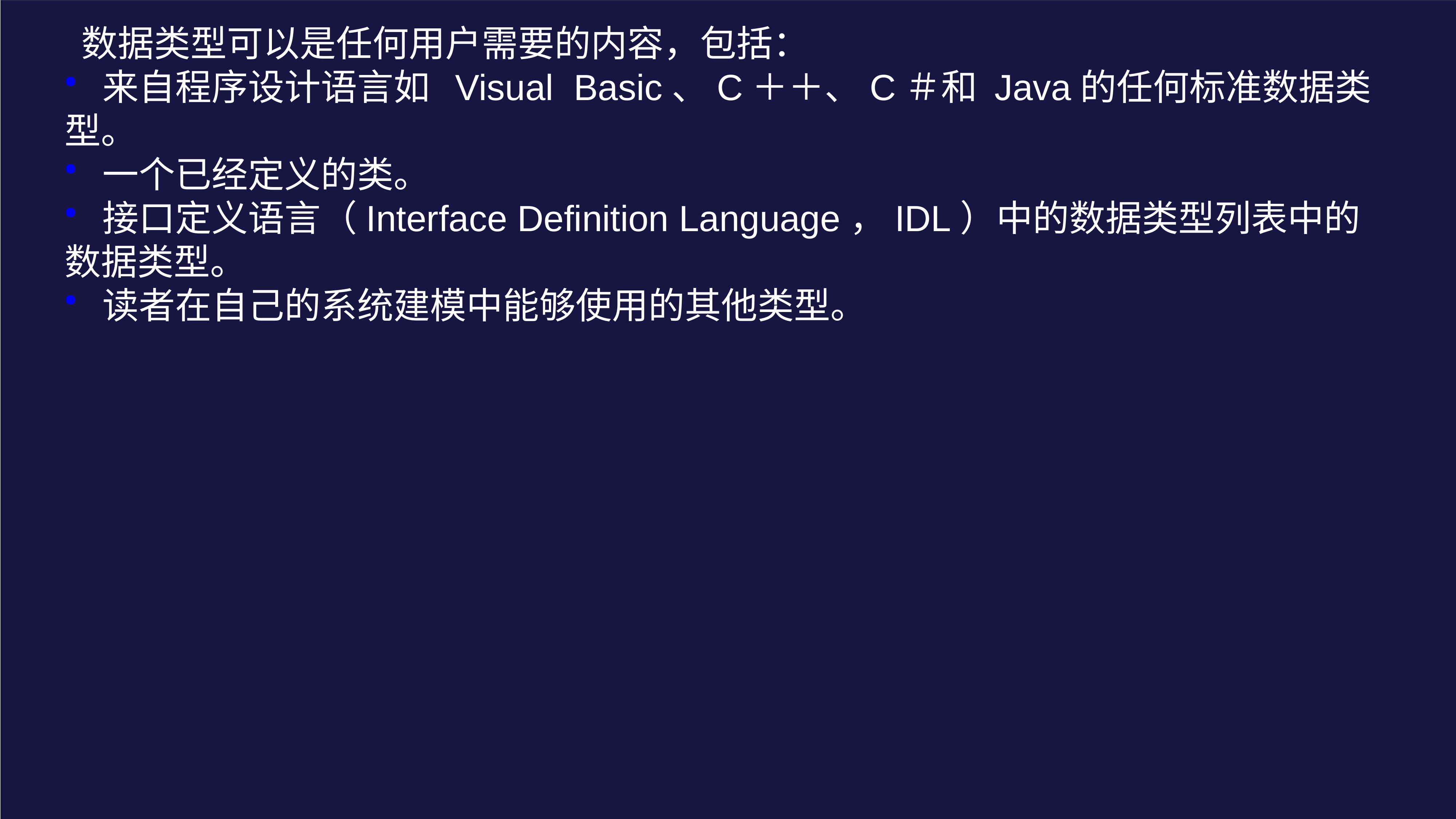

数据类型可以是任何用户需要的内容，包括：
  来自程序设计语言如  Visual  Basic、C＋＋、C＃和 Java的任何标准数据类型。
  一个已经定义的类。
  接口定义语言（Interface Definition Language，IDL）中的数据类型列表中的数据类型。
  读者在自己的系统建模中能够使用的其他类型。